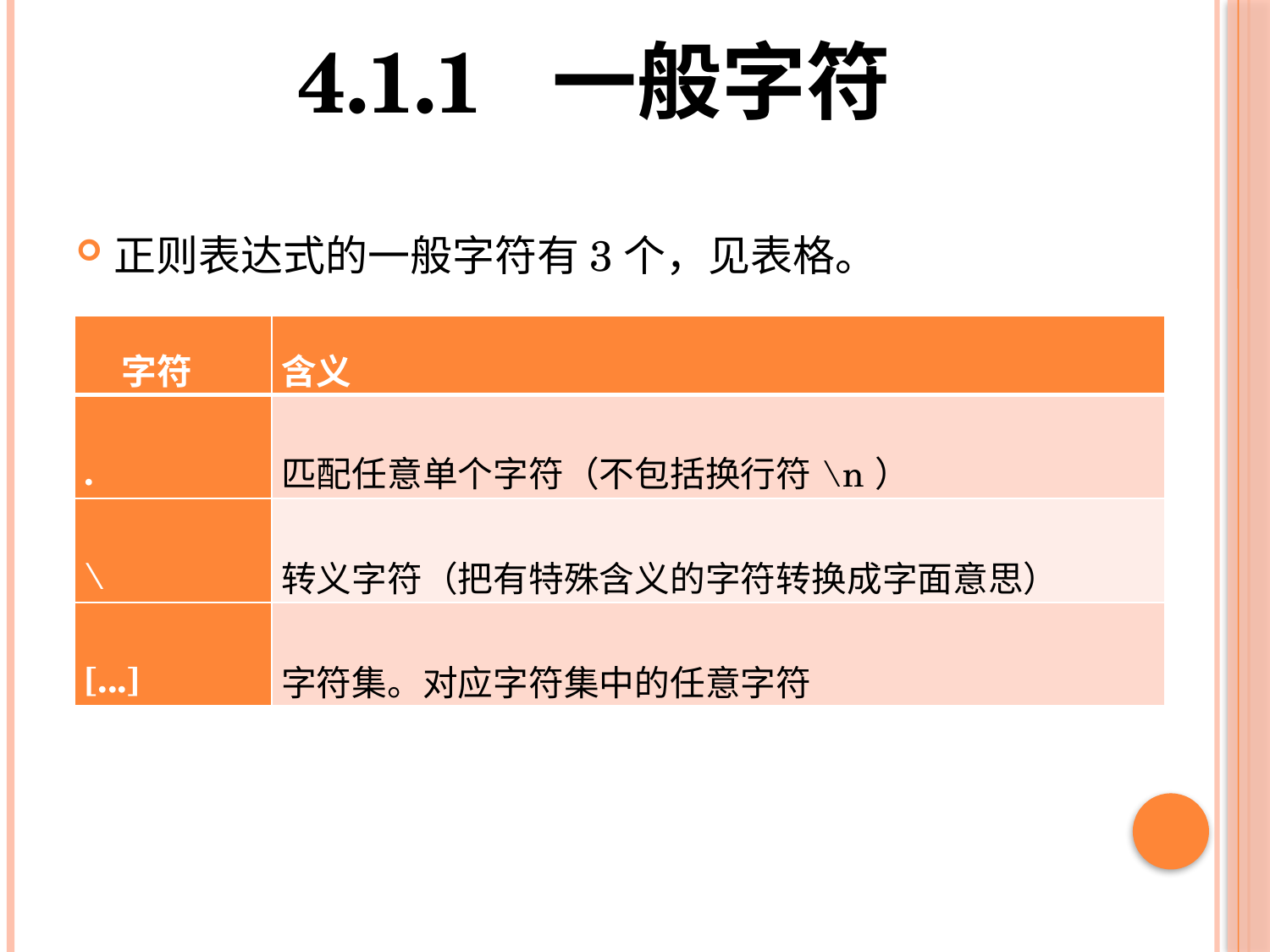

# 4.1.1  一般字符
正则表达式的一般字符有3个，见表格。

| 字符 | 含义 |
| --- | --- |
| . | 匹配任意单个字符（不包括换行符\n） |
| \ | 转义字符（把有特殊含义的字符转换成字面意思） |
| [...] | 字符集。对应字符集中的任意字符 |